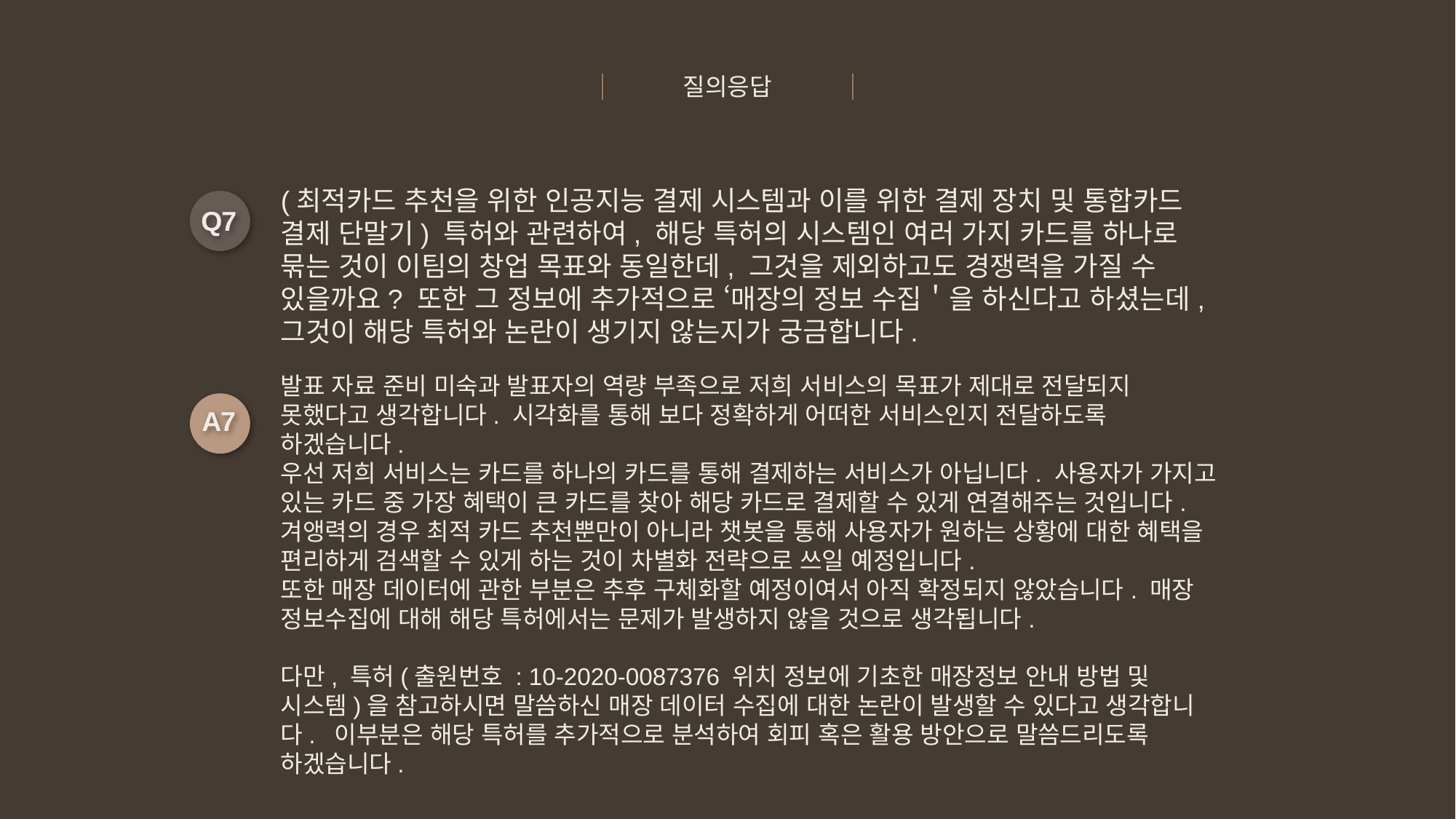

질의응답
(최적카드 추천을 위한 인공지능 결제 시스템과 이를 위한 결제 장치 및 통합카드 결제 단말기) 특허와 관련하여, 해당 특허의 시스템인 여러 가지 카드를 하나로 묶는 것이 이팀의 창업 목표와 동일한데, 그것을 제외하고도 경쟁력을 가질 수 있을까요? 또한 그 정보에 추가적으로 ‘매장의 정보 수집＇을 하신다고 하셨는데, 그것이 해당 특허와 논란이 생기지 않는지가 궁금합니다.

Q7
발표 자료 준비 미숙과 발표자의 역량 부족으로 저희 서비스의 목표가 제대로 전달되지 못했다고 생각합니다. 시각화를 통해 보다 정확하게 어떠한 서비스인지 전달하도록 하겠습니다.
우선 저희 서비스는 카드를 하나의 카드를 통해 결제하는 서비스가 아닙니다. 사용자가 가지고 있는 카드 중 가장 혜택이 큰 카드를 찾아 해당 카드로 결제할 수 있게 연결해주는 것입니다. 겨앵력의 경우 최적 카드 추천뿐만이 아니라 챗봇을 통해 사용자가 원하는 상황에 대한 혜택을 편리하게 검색할 수 있게 하는 것이 차별화 전략으로 쓰일 예정입니다.
또한 매장 데이터에 관한 부분은 추후 구체화할 예정이여서 아직 확정되지 않았습니다. 매장 정보수집에 대해 해당 특허에서는 문제가 발생하지 않을 것으로 생각됩니다.

다만, 특허(출원번호 : 10-2020-0087376 위치 정보에 기초한 매장정보 안내 방법 및 시스템)을 참고하시면 말씀하신 매장 데이터 수집에 대한 논란이 발생할 수 있다고 생각합니다.  이부분은 해당 특허를 추가적으로 분석하여 회피 혹은 활용 방안으로 말씀드리도록 하겠습니다.

A7